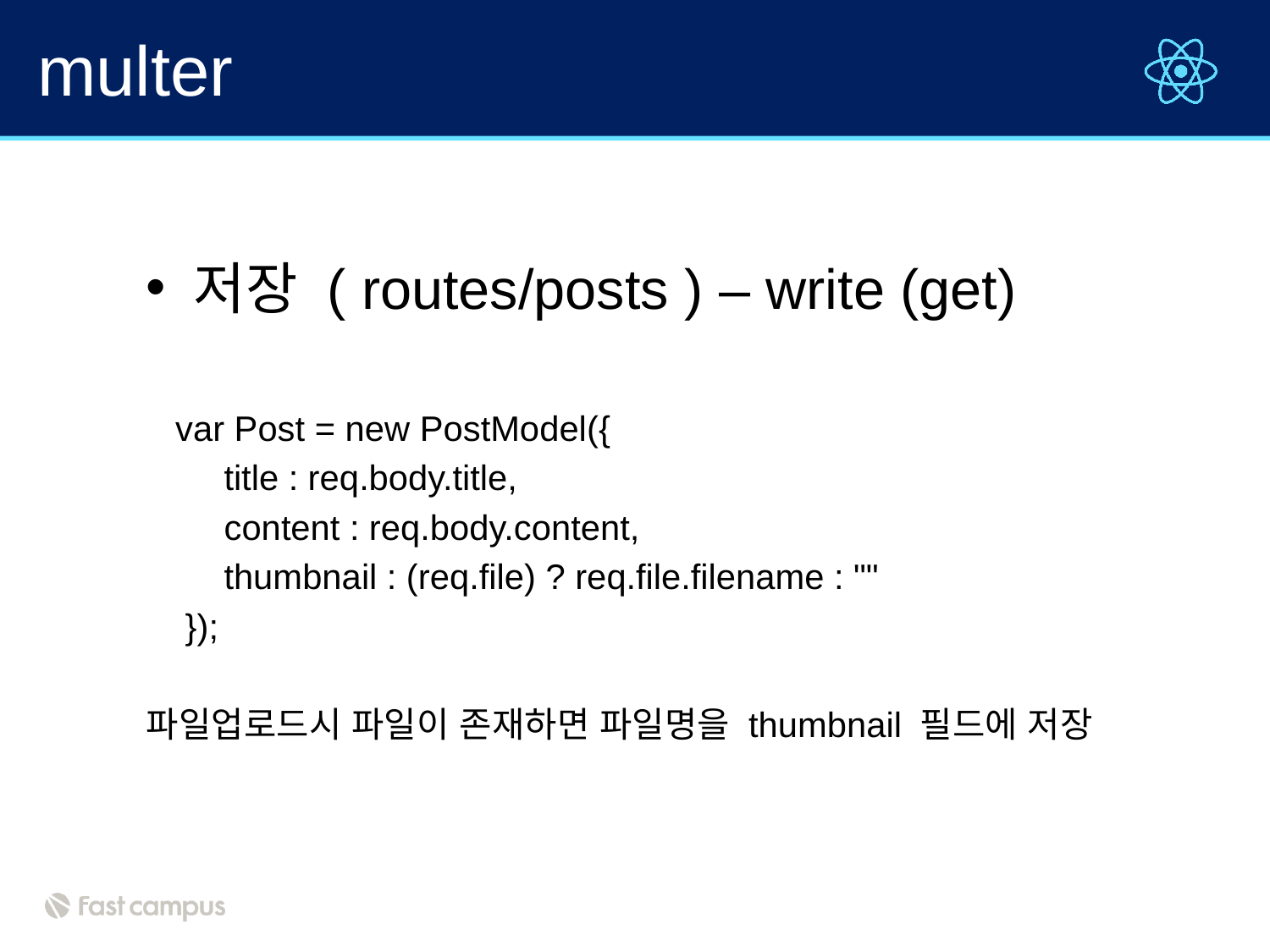

# multer
저장 ( routes/posts ) – write (get)

   var Post = new PostModel({
        title : req.body.title,
        content : req.body.content,
        thumbnail : (req.file) ? req.file.filename : ""
    });

파일업로드시 파일이 존재하면 파일명을 thumbnail 필드에 저장